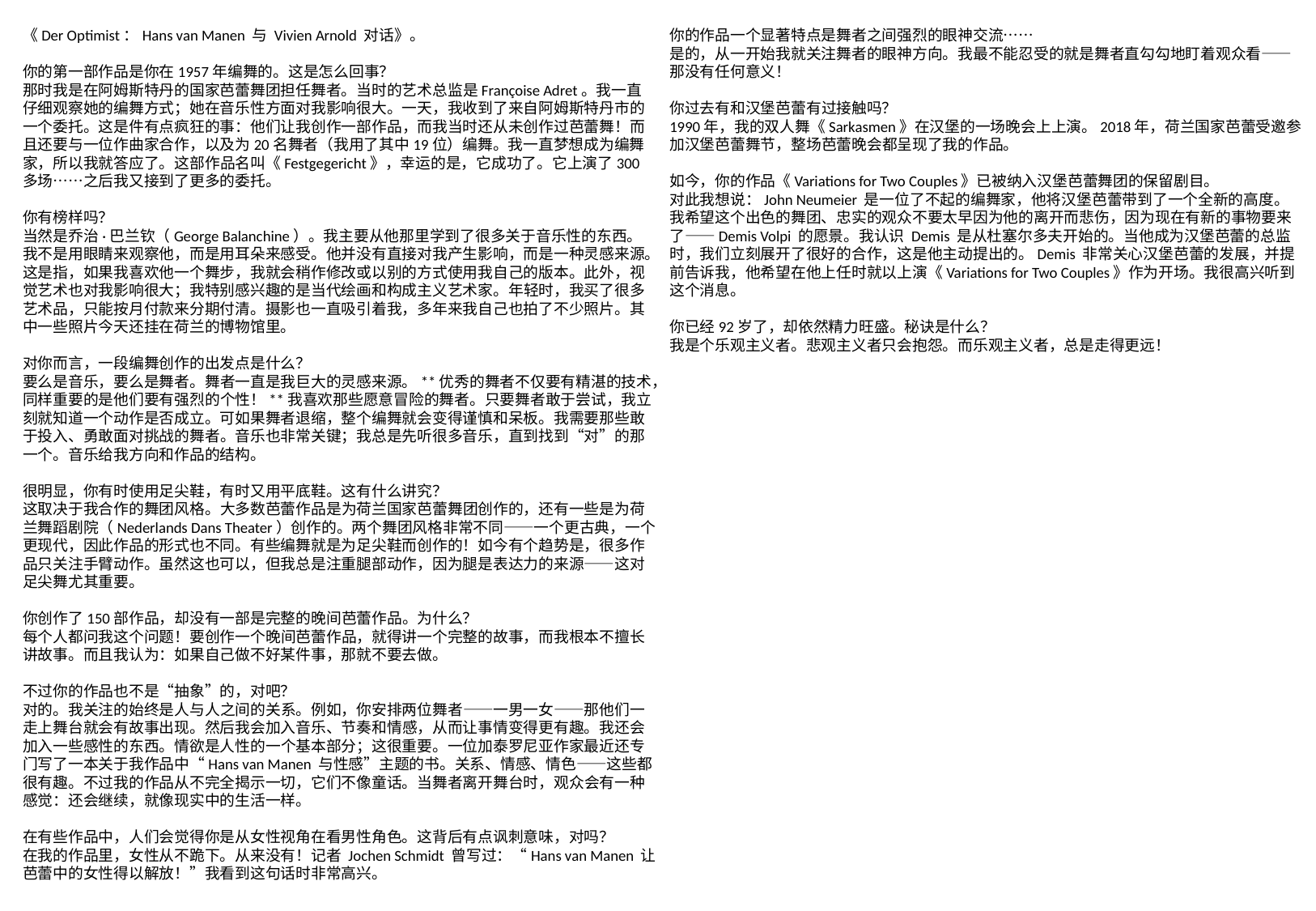

《Der Optimist：Hans van Manen 与 Vivien Arnold 对话》。
你的第一部作品是你在1957年编舞的。这是怎么回事？
那时我是在阿姆斯特丹的国家芭蕾舞团担任舞者。当时的艺术总监是Françoise Adret。我一直仔细观察她的编舞方式；她在音乐性方面对我影响很大。一天，我收到了来自阿姆斯特丹市的一个委托。这是件有点疯狂的事：他们让我创作一部作品，而我当时还从未创作过芭蕾舞！而且还要与一位作曲家合作，以及为20名舞者（我用了其中19位）编舞。我一直梦想成为编舞家，所以我就答应了。这部作品名叫《Festgegericht》，幸运的是，它成功了。它上演了300多场……之后我又接到了更多的委托。
你有榜样吗？
当然是乔治·巴兰钦（George Balanchine）。我主要从他那里学到了很多关于音乐性的东西。我不是用眼睛来观察他，而是用耳朵来感受。他并没有直接对我产生影响，而是一种灵感来源。这是指，如果我喜欢他一个舞步，我就会稍作修改或以别的方式使用我自己的版本。此外，视觉艺术也对我影响很大；我特别感兴趣的是当代绘画和构成主义艺术家。年轻时，我买了很多艺术品，只能按月付款来分期付清。摄影也一直吸引着我，多年来我自己也拍了不少照片。其中一些照片今天还挂在荷兰的博物馆里。
对你而言，一段编舞创作的出发点是什么？
要么是音乐，要么是舞者。舞者一直是我巨大的灵感来源。**优秀的舞者不仅要有精湛的技术，同样重要的是他们要有强烈的个性！**我喜欢那些愿意冒险的舞者。只要舞者敢于尝试，我立刻就知道一个动作是否成立。可如果舞者退缩，整个编舞就会变得谨慎和呆板。我需要那些敢于投入、勇敢面对挑战的舞者。音乐也非常关键；我总是先听很多音乐，直到找到“对”的那一个。音乐给我方向和作品的结构。

很明显，你有时使用足尖鞋，有时又用平底鞋。这有什么讲究？
这取决于我合作的舞团风格。大多数芭蕾作品是为荷兰国家芭蕾舞团创作的，还有一些是为荷兰舞蹈剧院（Nederlands Dans Theater）创作的。两个舞团风格非常不同——一个更古典，一个更现代，因此作品的形式也不同。有些编舞就是为足尖鞋而创作的！如今有个趋势是，很多作品只关注手臂动作。虽然这也可以，但我总是注重腿部动作，因为腿是表达力的来源——这对足尖舞尤其重要。
你创作了150部作品，却没有一部是完整的晚间芭蕾作品。为什么？
每个人都问我这个问题！要创作一个晚间芭蕾作品，就得讲一个完整的故事，而我根本不擅长讲故事。而且我认为：如果自己做不好某件事，那就不要去做。

不过你的作品也不是“抽象”的，对吧？
对的。我关注的始终是人与人之间的关系。例如，你安排两位舞者——一男一女——那他们一走上舞台就会有故事出现。然后我会加入音乐、节奏和情感，从而让事情变得更有趣。我还会加入一些感性的东西。情欲是人性的一个基本部分；这很重要。一位加泰罗尼亚作家最近还专门写了一本关于我作品中“Hans van Manen 与性感”主题的书。关系、情感、情色——这些都很有趣。不过我的作品从不完全揭示一切，它们不像童话。当舞者离开舞台时，观众会有一种感觉：还会继续，就像现实中的生活一样。
在有些作品中，人们会觉得你是从女性视角在看男性角色。这背后有点讽刺意味，对吗？
在我的作品里，女性从不跪下。从来没有！记者 Jochen Schmidt 曾写过：“Hans van Manen 让芭蕾中的女性得以解放！”我看到这句话时非常高兴。

你的作品一个显著特点是舞者之间强烈的眼神交流……
是的，从一开始我就关注舞者的眼神方向。我最不能忍受的就是舞者直勾勾地盯着观众看——那没有任何意义！

你过去有和汉堡芭蕾有过接触吗？
1990年，我的双人舞《Sarkasmen》在汉堡的一场晚会上上演。2018年，荷兰国家芭蕾受邀参加汉堡芭蕾舞节，整场芭蕾晚会都呈现了我的作品。

如今，你的作品《Variations for Two Couples》已被纳入汉堡芭蕾舞团的保留剧目。
对此我想说：John Neumeier 是一位了不起的编舞家，他将汉堡芭蕾带到了一个全新的高度。我希望这个出色的舞团、忠实的观众不要太早因为他的离开而悲伤，因为现在有新的事物要来了——Demis Volpi 的愿景。我认识 Demis 是从杜塞尔多夫开始的。当他成为汉堡芭蕾的总监时，我们立刻展开了很好的合作，这是他主动提出的。Demis 非常关心汉堡芭蕾的发展，并提前告诉我，他希望在他上任时就以上演《Variations for Two Couples》作为开场。我很高兴听到这个消息。

你已经92岁了，却依然精力旺盛。秘诀是什么？
我是个乐观主义者。悲观主义者只会抱怨。而乐观主义者，总是走得更远！